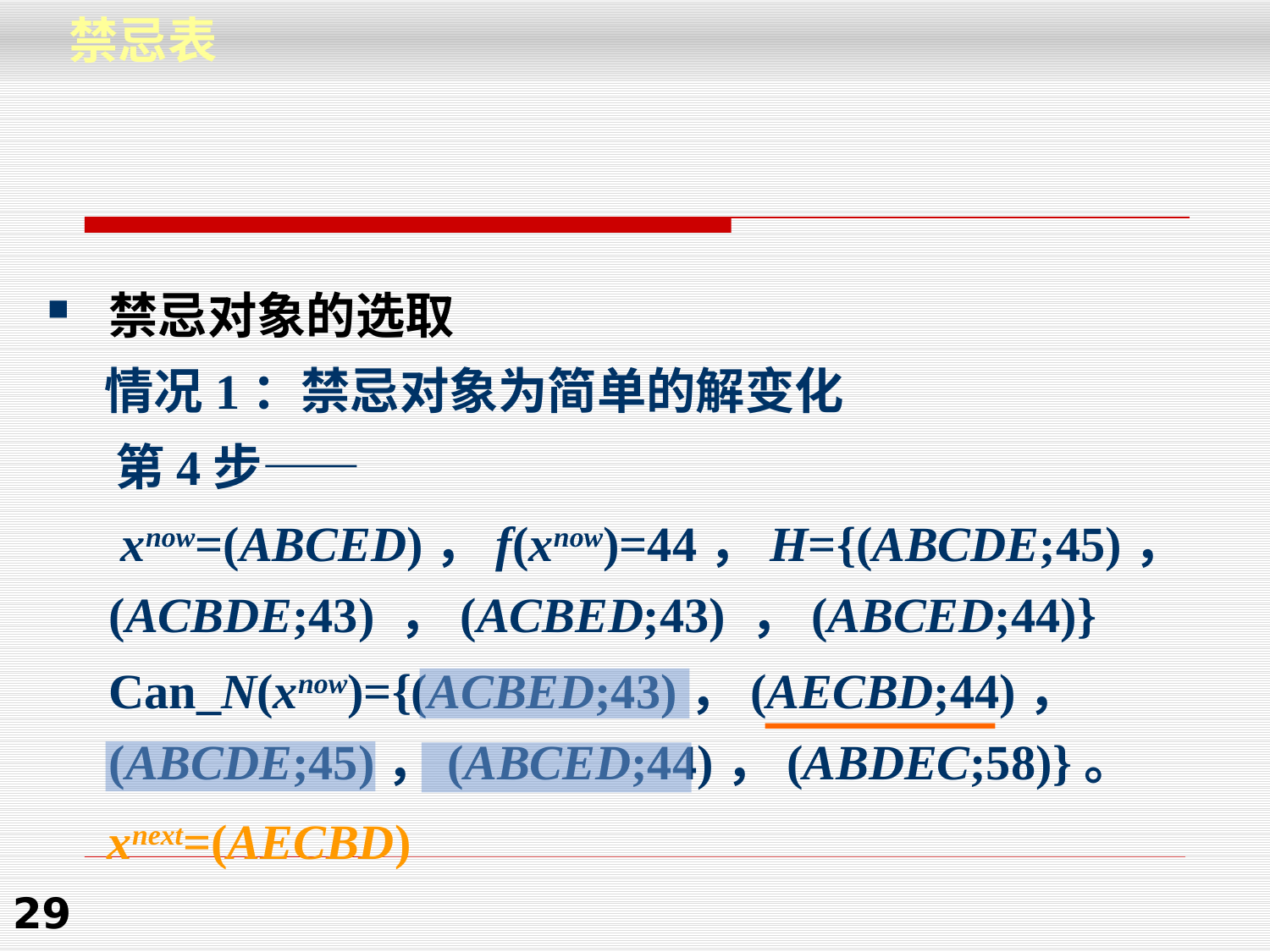

禁忌表
禁忌对象的选取
        情况1：禁忌对象为简单的解变化
     第4步——
      xnow=(ABCED)，f(xnow)=44，H={(ABCDE;45)，(ACBDE;43) ，(ACBED;43) ，(ABCED;44)}
     Can_N(xnow)={(ACBED;43)，(AECBD;44)，(ABCDE;45)，(ABCED;44)，(ABDEC;58)}。

     xnext=(AECBD)